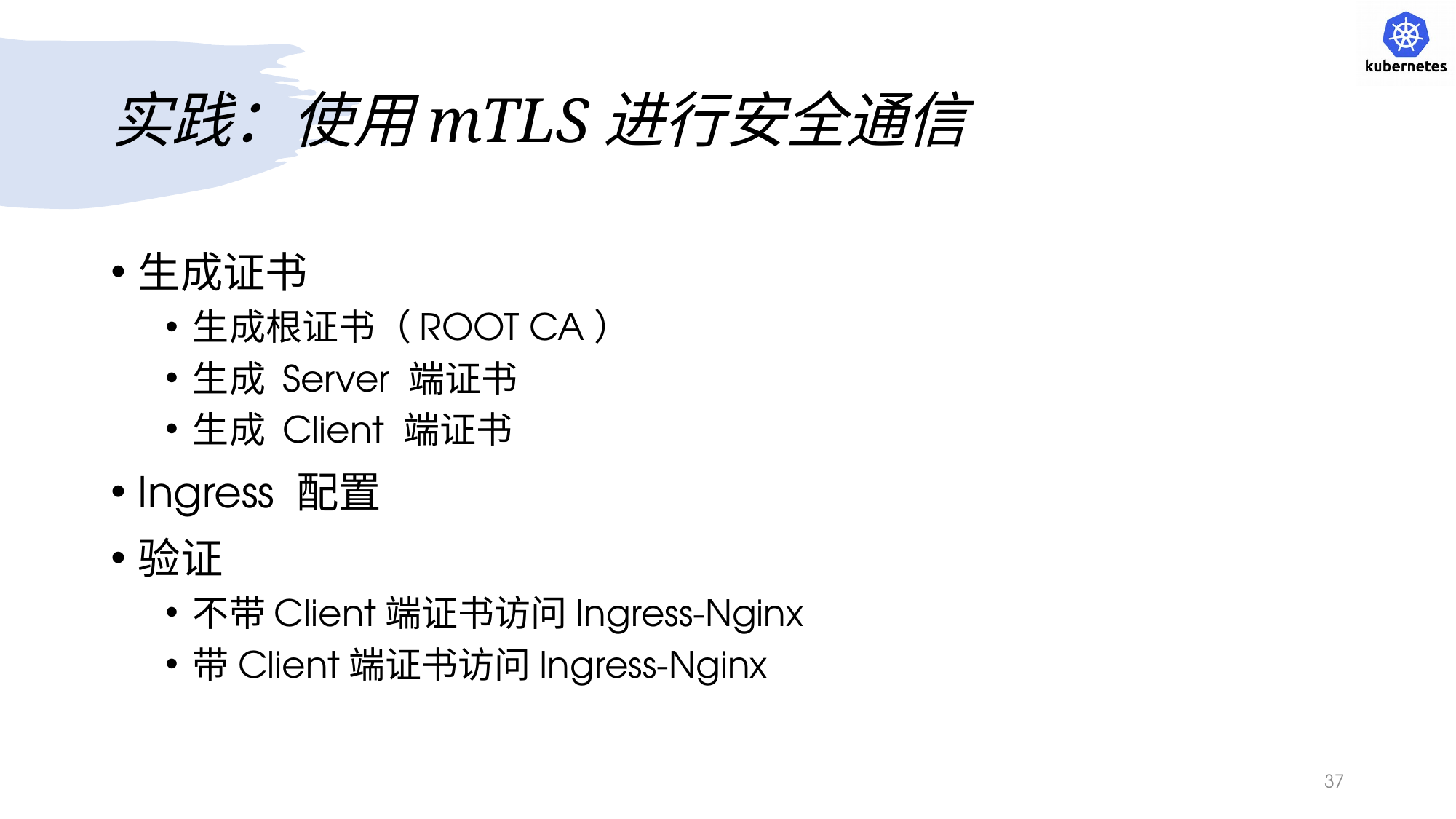

# 实践：使用mTLS进行安全通信
生成证书
生成根证书（ROOT CA）
生成 Server 端证书
生成 Client 端证书
Ingress 配置
验证
不带Client端证书访问Ingress-Nginx
带Client端证书访问Ingress-Nginx

37